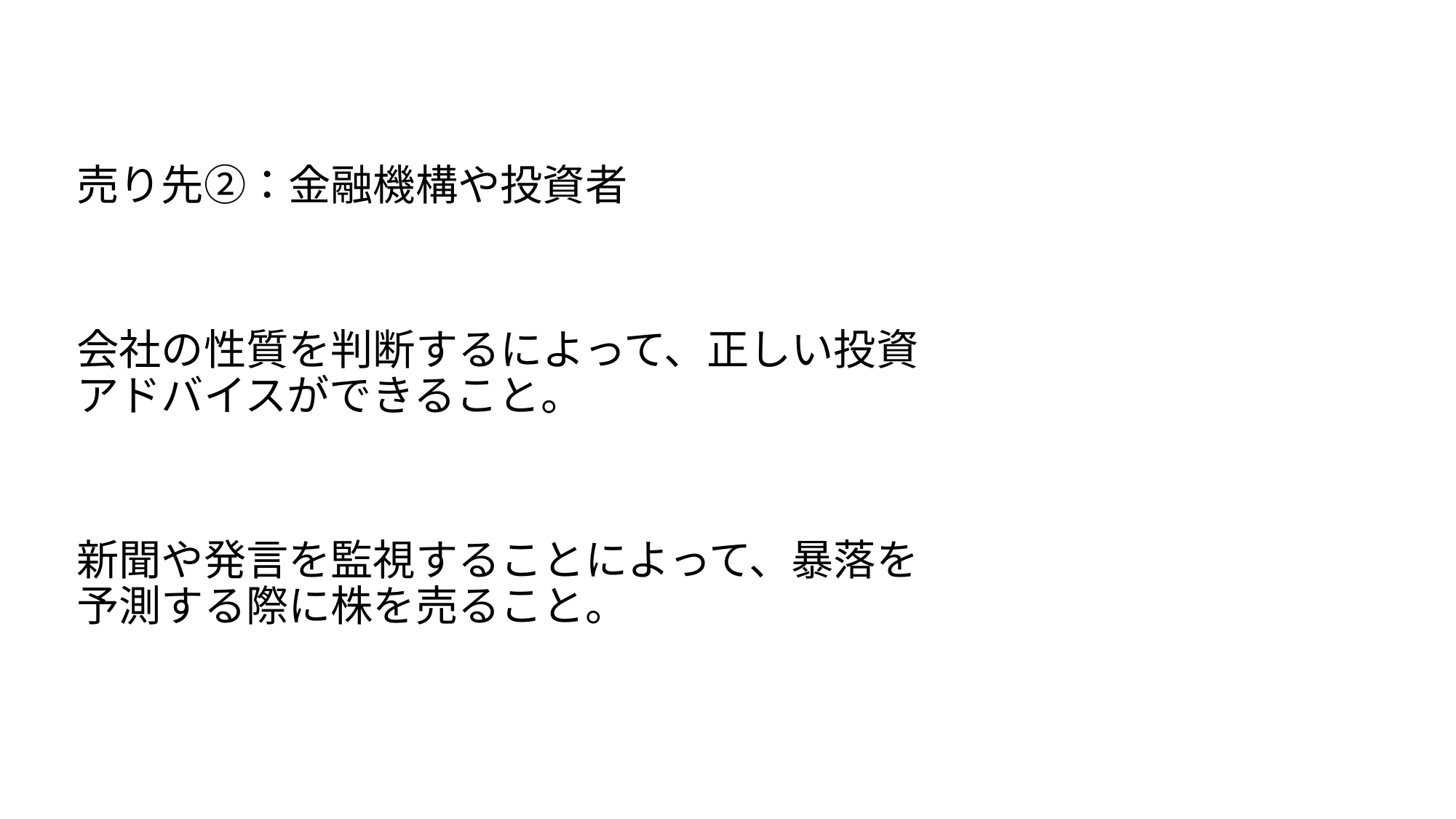

売り先②：金融機構や投資者

会社の性質を判断するによって、正しい投資アドバイスができること。

新聞や発言を監視することによって、暴落を予測する際に株を売ること。